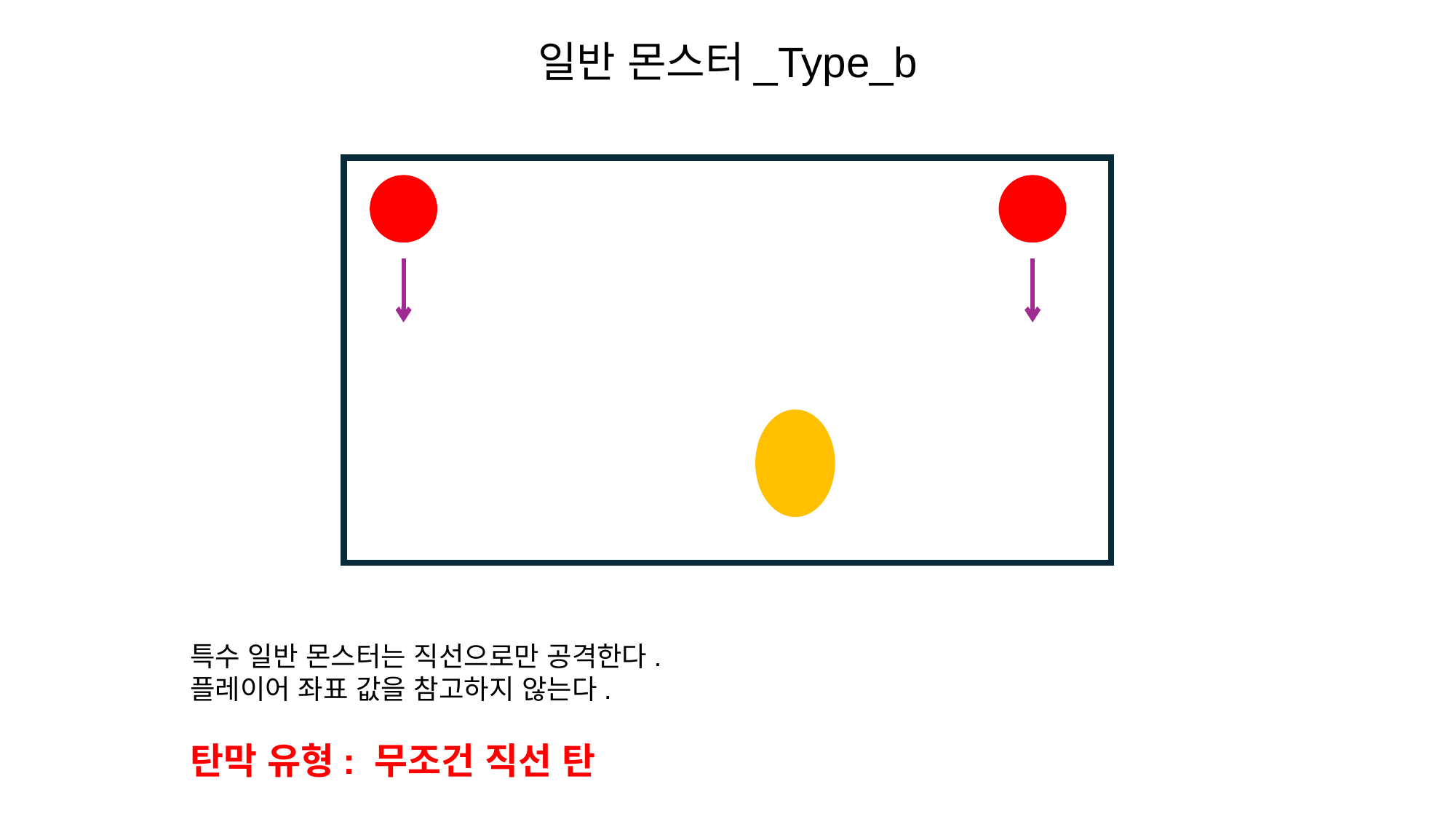

일반 몬스터_Type_b

특수 일반 몬스터는 직선으로만 공격한다.
플레이어 좌표 값을 참고하지 않는다.

탄막 유형: 무조건 직선 탄